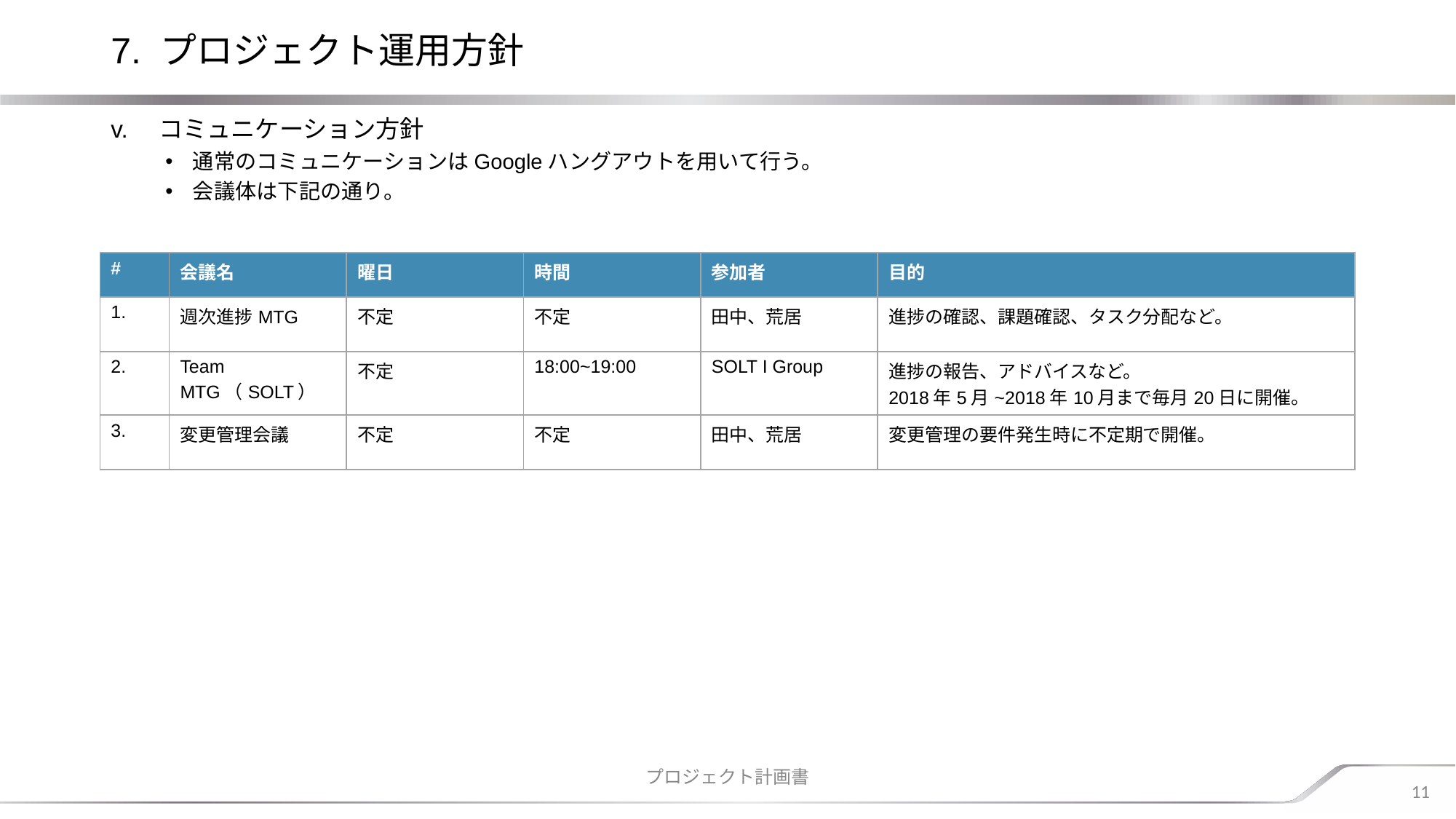

# 7. プロジェクト運用方針
コミュニケーション方針
通常のコミュニケーションはGoogleハングアウトを用いて行う。
会議体は下記の通り。
| # | 会議名 | 曜日 | 時間 | 参加者 | 目的 |
| --- | --- | --- | --- | --- | --- |
| 1. | 週次進捗MTG | 不定 | 不定 | 田中、荒居 | 進捗の確認、課題確認、タスク分配など。 |
| 2. | Team MTG（SOLT） | 不定 | 18:00~19:00 | SOLT I Group | 進捗の報告、アドバイスなど。 2018年5月~2018年10月まで毎月20日に開催。 |
| 3. | 変更管理会議 | 不定 | 不定 | 田中、荒居 | 変更管理の要件発生時に不定期で開催。 |
プロジェクト計画書
11